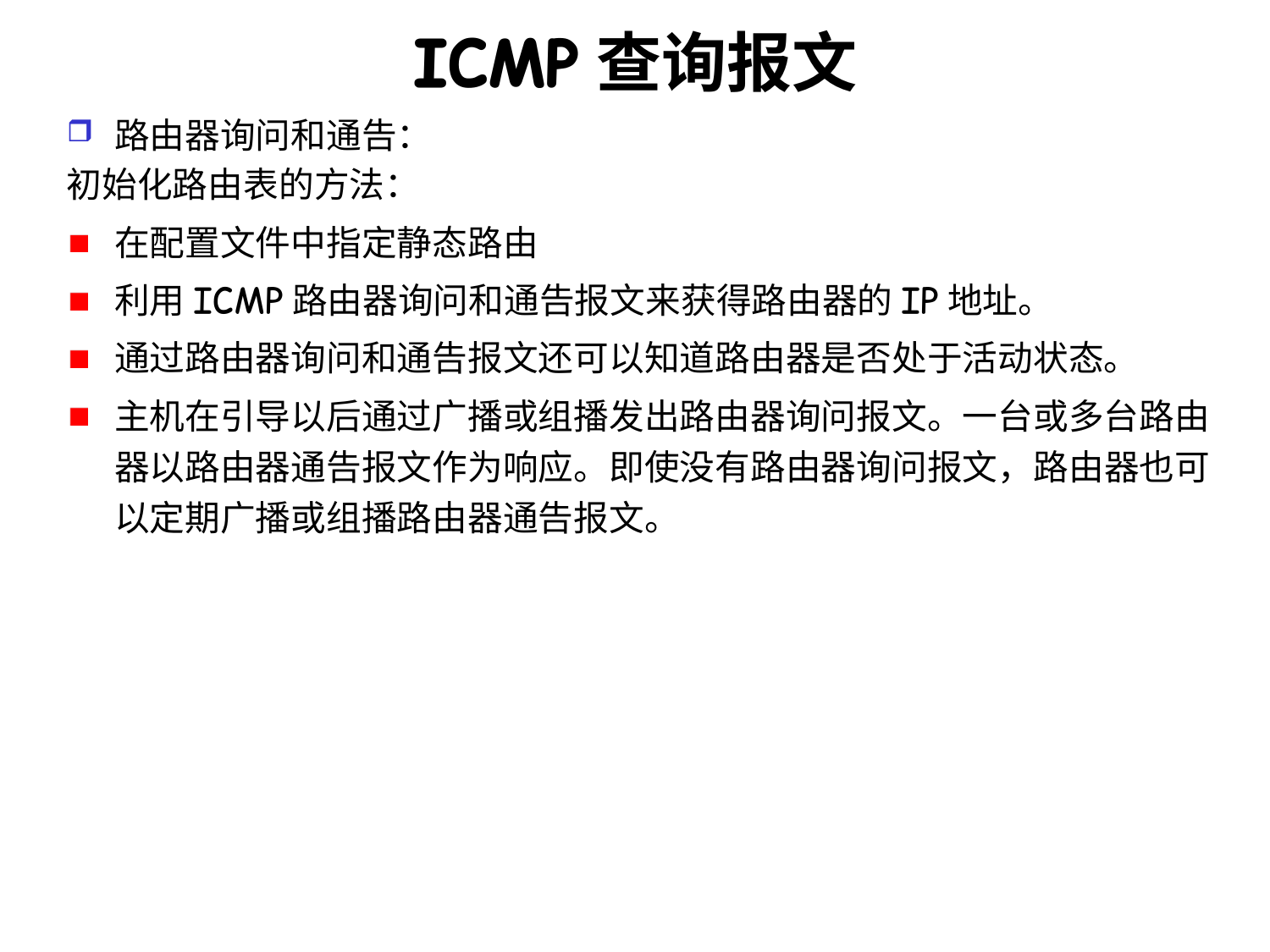

# ICMP查询报文
路由器询问和通告：
初始化路由表的方法：
在配置文件中指定静态路由
利用ICMP路由器询问和通告报文来获得路由器的IP地址。
通过路由器询问和通告报文还可以知道路由器是否处于活动状态。
主机在引导以后通过广播或组播发出路由器询问报文。一台或多台路由器以路由器通告报文作为响应。即使没有路由器询问报文，路由器也可以定期广播或组播路由器通告报文。